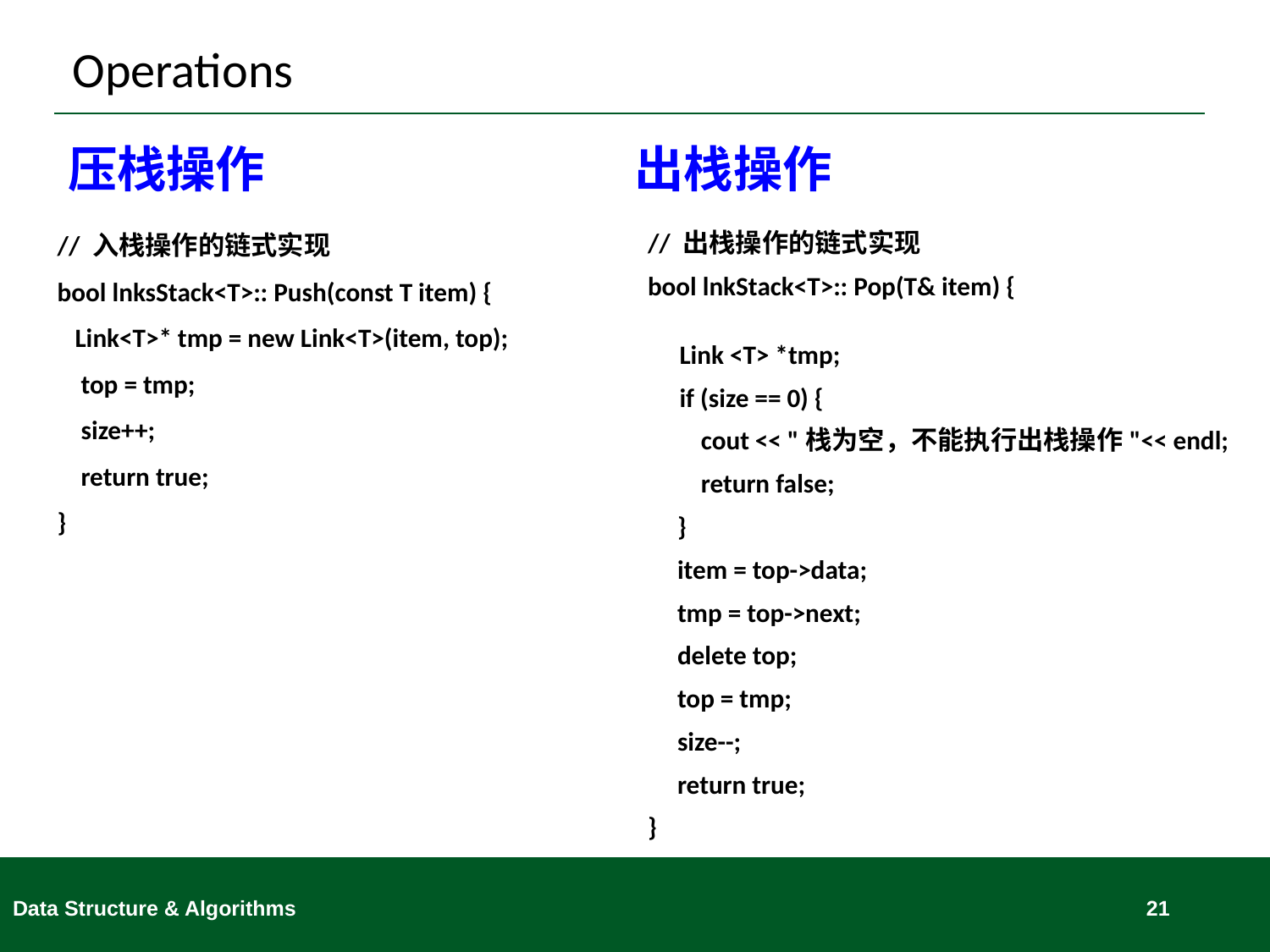

# Operations
压栈操作                                 出栈操作
// 入栈操作的链式实现
bool lnksStack<T>:: Push(const T item) {
   Link<T>* tmp = new Link<T>(item, top);
    top = tmp;
    size++;
    return true;
}
// 出栈操作的链式实现
bool lnkStack<T>:: Pop(T& item) {
	Link <T> *tmp;
     	if (size == 0) {
         cout << "栈为空，不能执行出栈操作"<< endl;
         return false;
     }
     item = top->data;
     tmp = top->next;
     delete top;
     top = tmp;
     size--;
     return true;
}
Data Structure & Algorithms
21